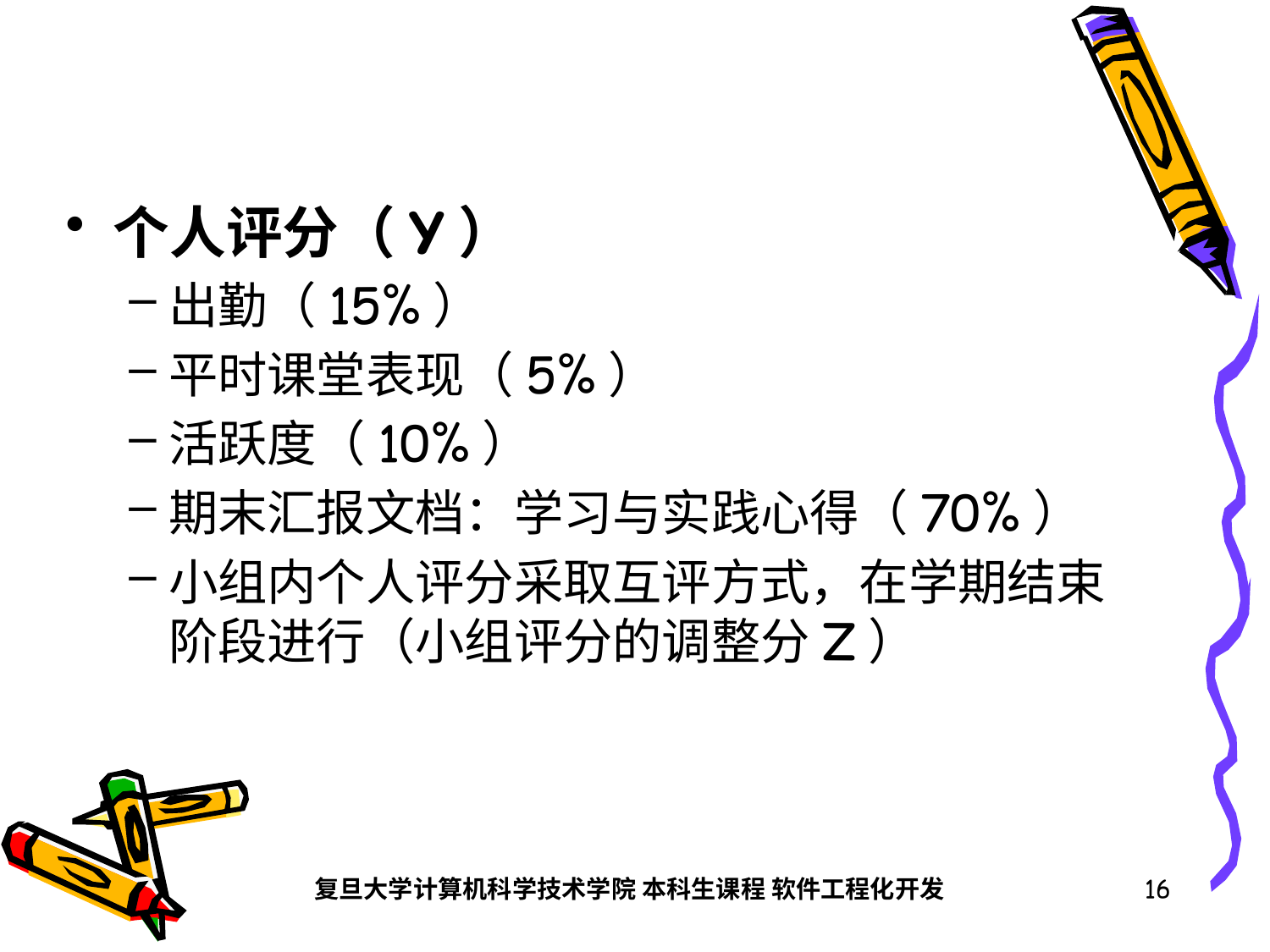

#
个人评分（Y）
出勤（15%）
平时课堂表现（5%）
活跃度（10%）
期末汇报文档：学习与实践心得（70%）
小组内个人评分采取互评方式，在学期结束阶段进行（小组评分的调整分Z）

复旦大学计算机科学技术学院 本科生课程 软件工程化开发
16